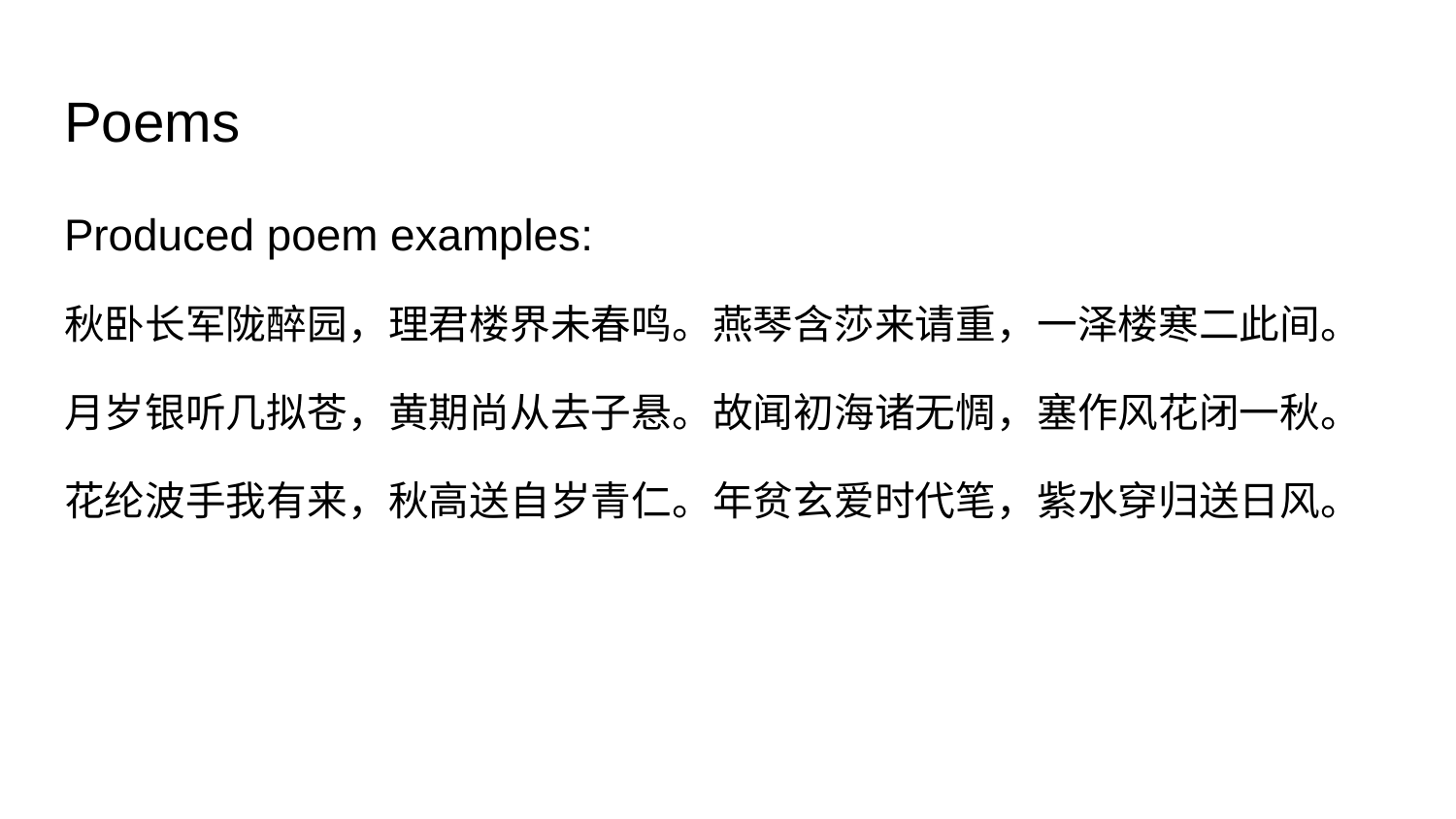

# Poems
Produced poem examples:
秋卧长军陇醉园，理君楼界未春鸣。燕琴含莎来请重，一泽楼寒二此间。
月岁银听几拟苍，黄期尚从去子悬。故闻初海诸无惆，塞作风花闭一秋。
花纶波手我有来，秋高送自岁青仁。年贫玄爱时代笔，紫水穿归送日风。